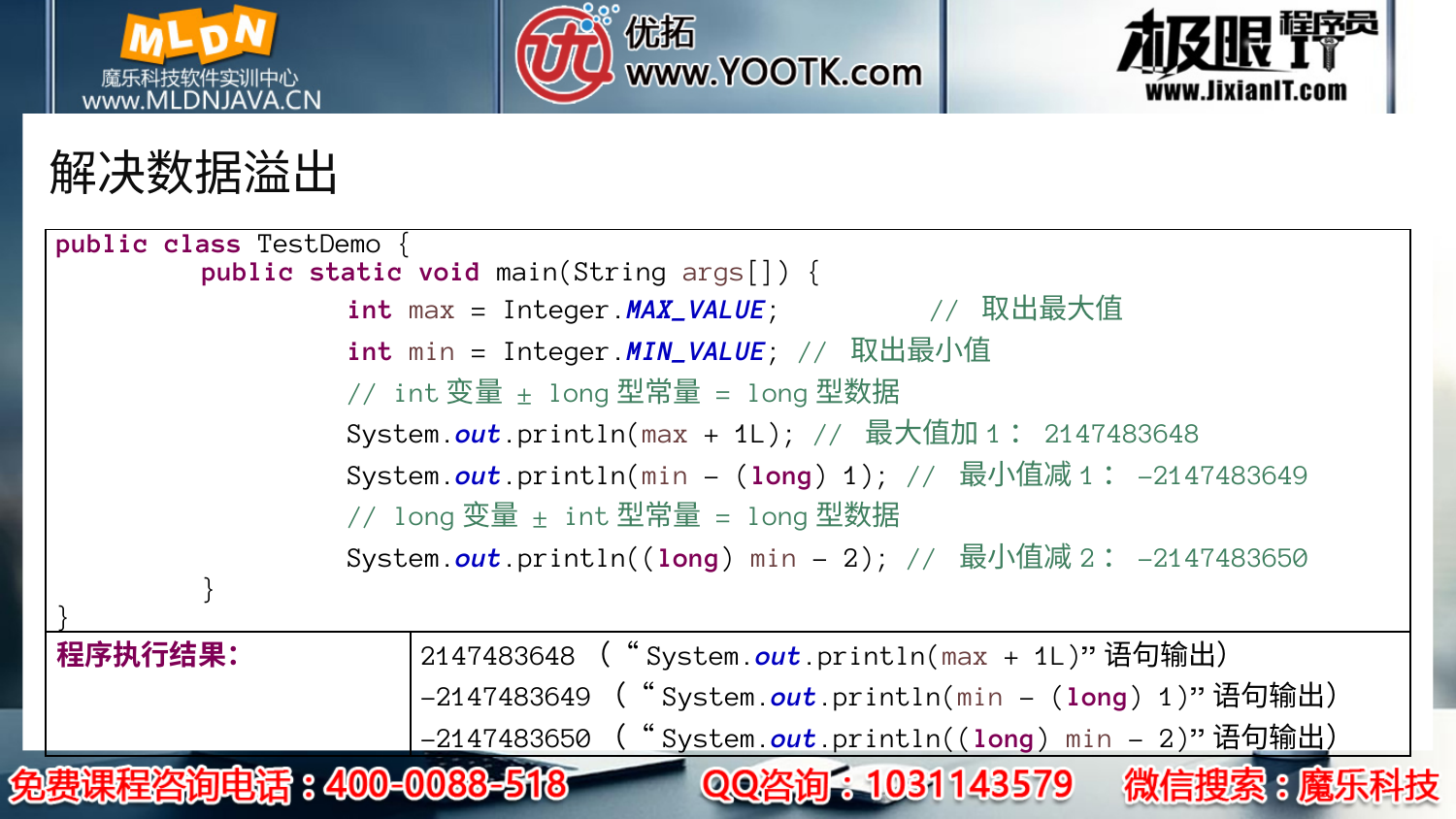

# 解决数据溢出
| public class TestDemo { public static void main(String args[]) { int max = Integer.MAX\_VALUE; // 取出最大值 int min = Integer.MIN\_VALUE; // 取出最小值 // int变量 ± long型常量 = long型数据 System.out.println(max + 1L); // 最大值加1：2147483648 System.out.println(min - (long) 1); // 最小值减1：-2147483649 // long变量 ± int型常量 = long型数据 System.out.println((long) min - 2); // 最小值减2：-2147483650 } } |  |
| --- | --- |
| 程序执行结果： | 2147483648（“System.out.println(max + 1L)”语句输出） -2147483649（“System.out.println(min - (long) 1)”语句输出） -2147483650（“System.out.println((long) min - 2)”语句输出） |